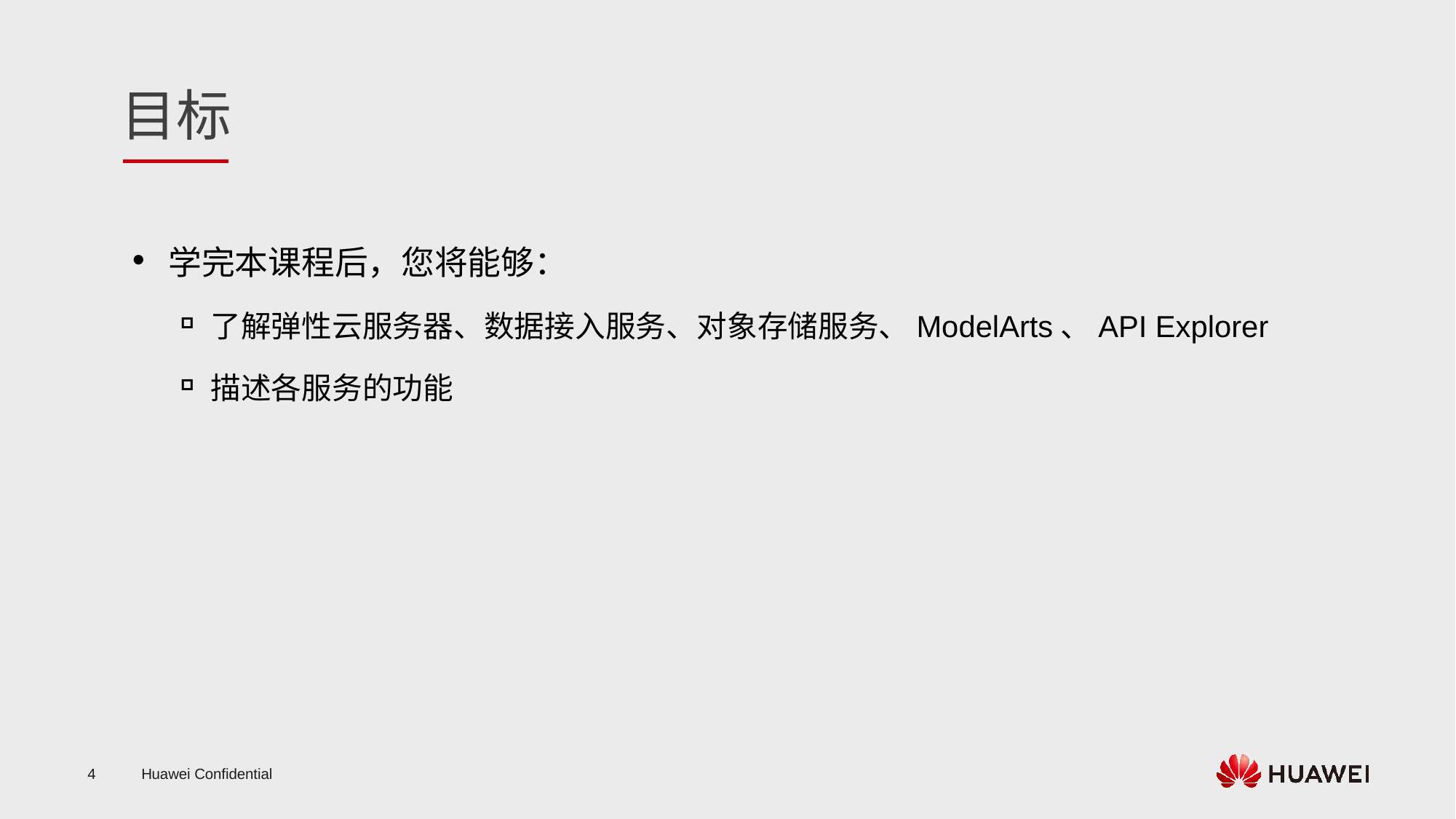

学完本课程后，您将能够：
了解弹性云服务器、数据接入服务、对象存储服务、ModelArts、API Explorer
描述各服务的功能